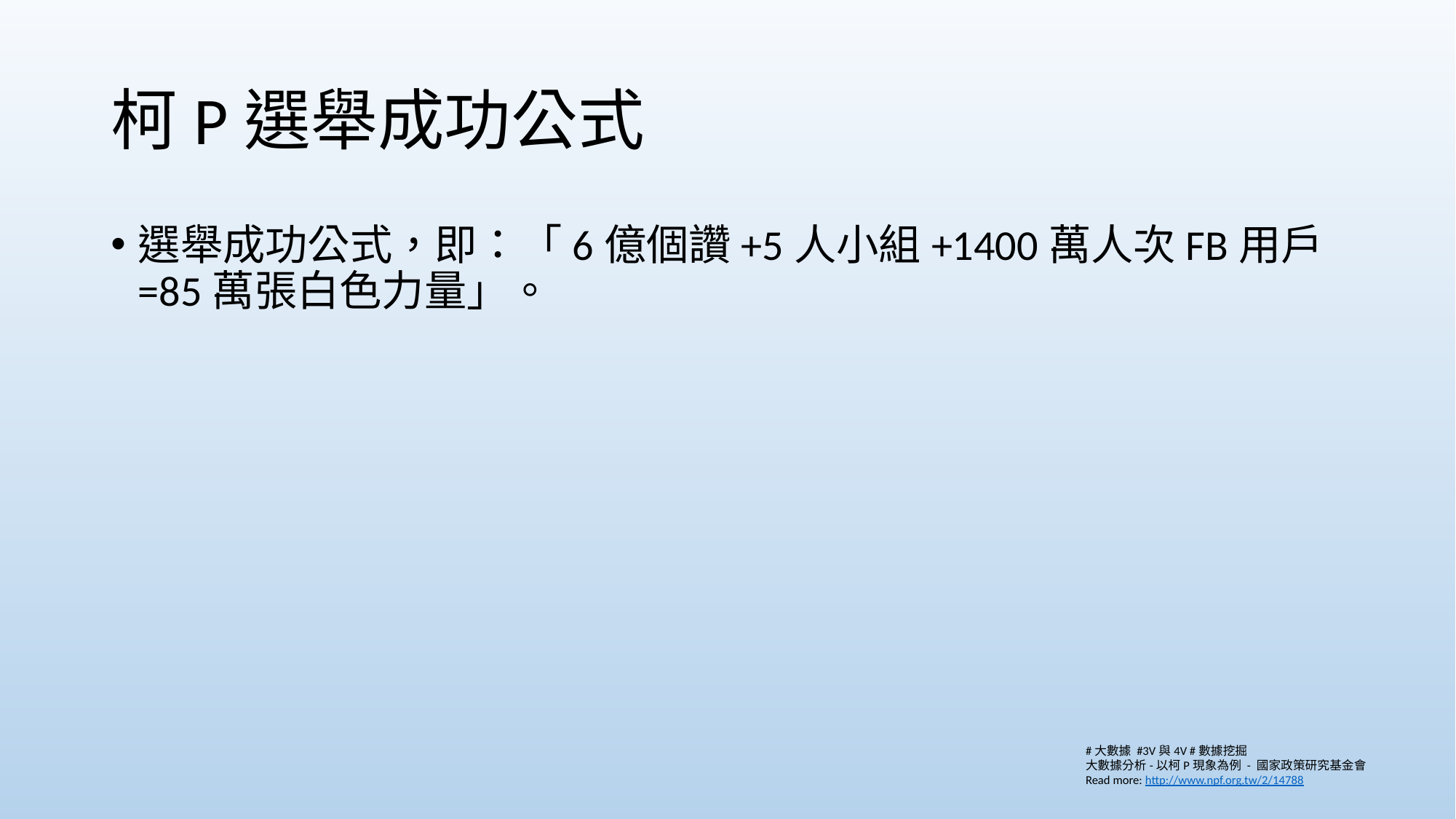

# 柯P選舉成功公式
選舉成功公式，即：「6億個讚+5人小組+1400萬人次FB用戶=85萬張白色力量」。
#大數據 #3V與4V #數據挖掘
大數據分析-以柯P現象為例 - 國家政策研究基金會
Read more: http://www.npf.org.tw/2/14788